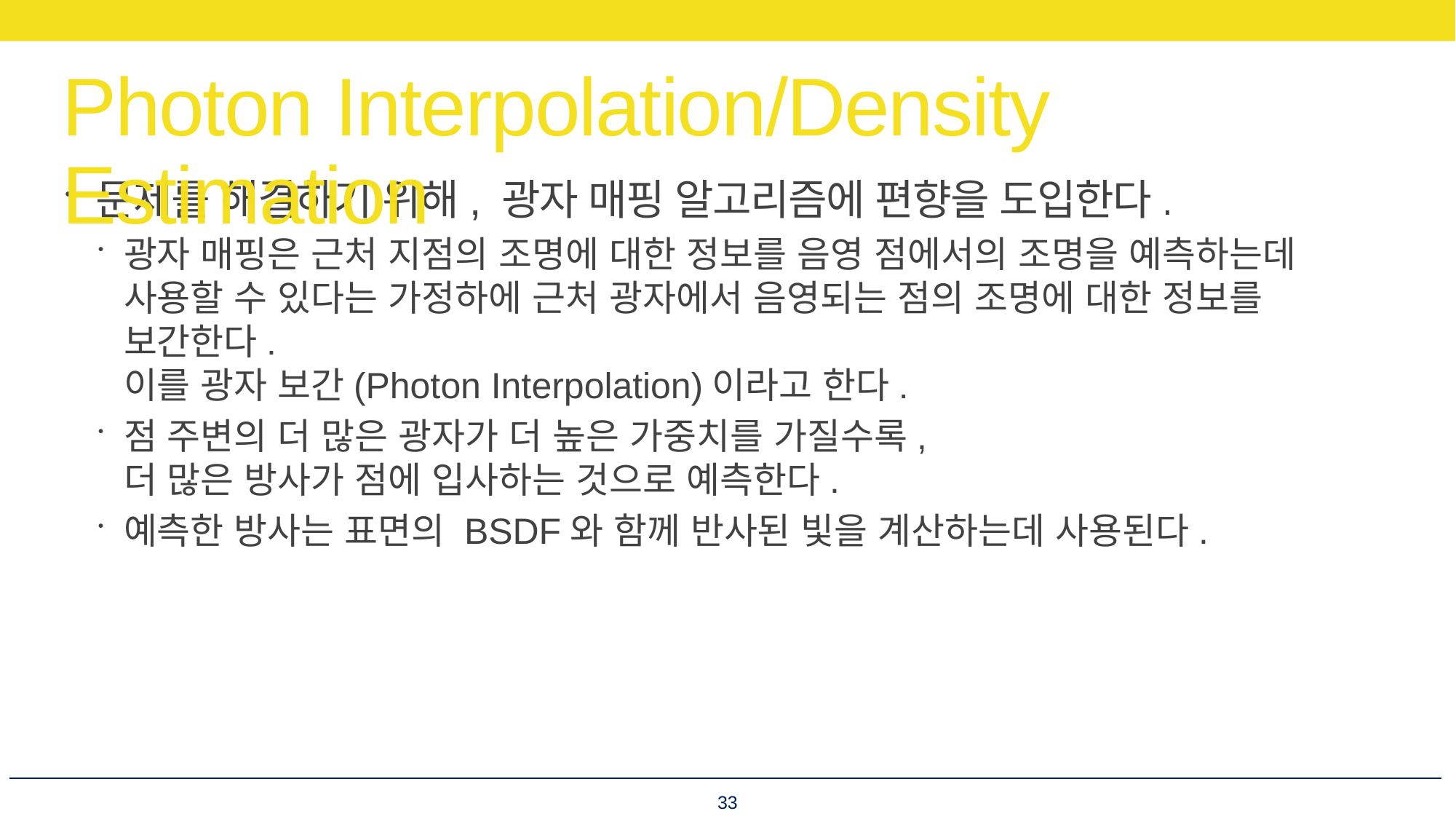

# Photon Interpolation/Density Estimation
문제를 해결하기 위해, 광자 매핑 알고리즘에 편향을 도입한다.
광자 매핑은 근처 지점의 조명에 대한 정보를 음영 점에서의 조명을 예측하는데
사용할 수 있다는 가정하에 근처 광자에서 음영되는 점의 조명에 대한 정보를 보간한다.
이를 광자 보간(Photon Interpolation)이라고 한다.
점 주변의 더 많은 광자가 더 높은 가중치를 가질수록,
더 많은 방사가 점에 입사하는 것으로 예측한다.
예측한 방사는 표면의 BSDF와 함께 반사된 빛을 계산하는데 사용된다.
33